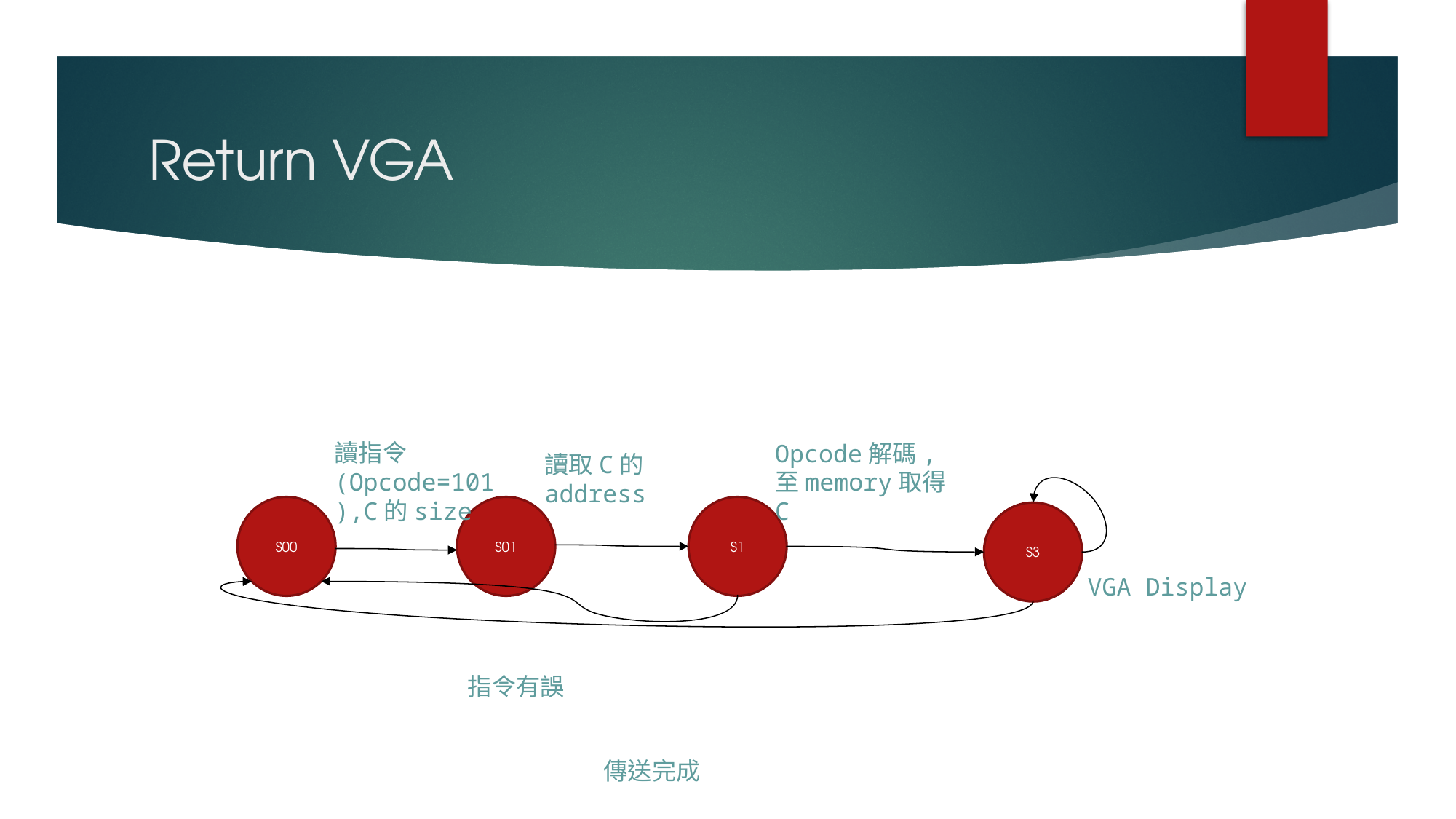

# Return VGA
讀指令(Opcode=101),C的size
Opcode解碼,
至memory取得C
讀取C的address
S1
S00
S01
S3
VGA Display
指令有誤
傳送完成